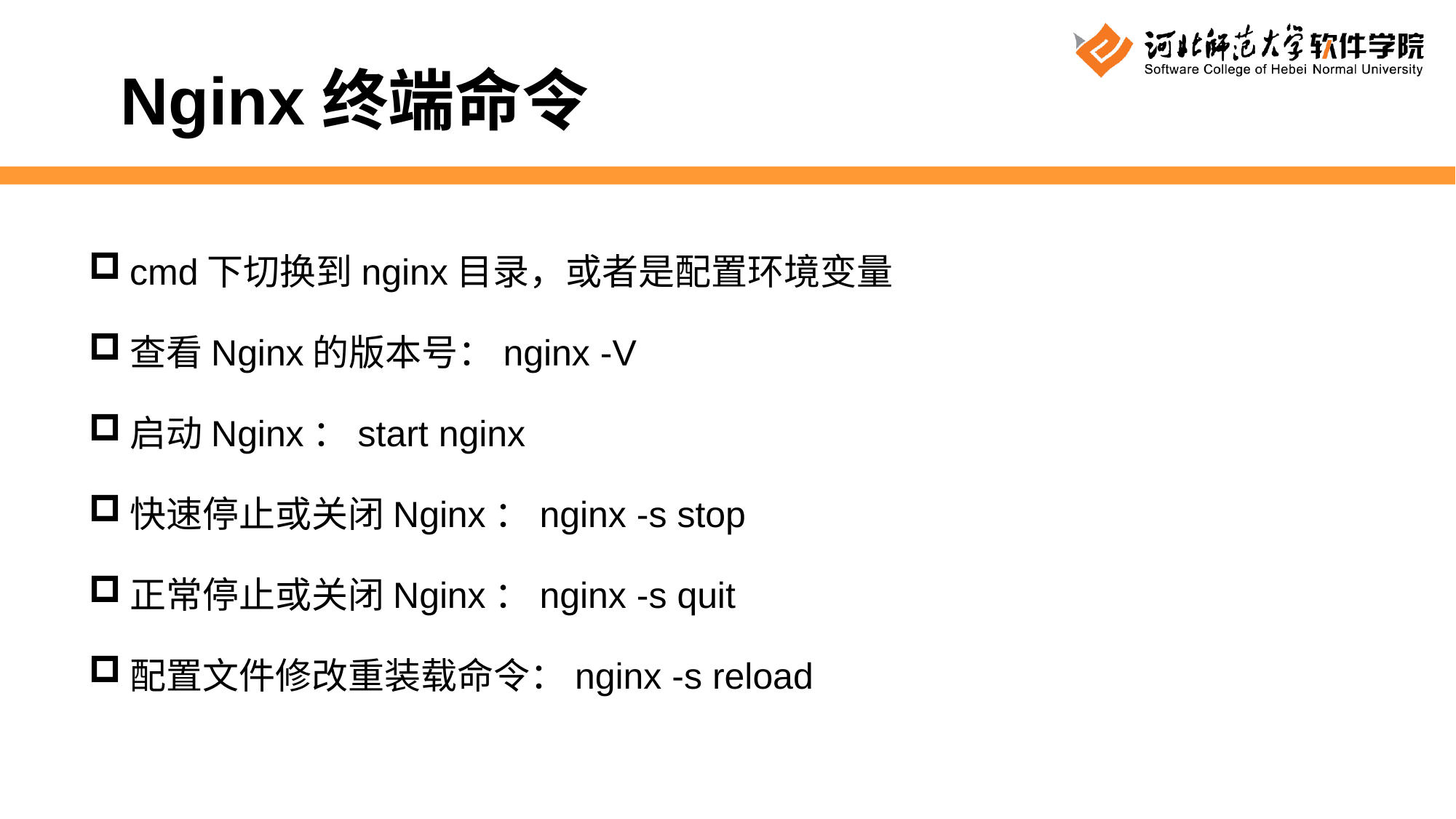

Nginx终端命令
cmd下切换到nginx目录，或者是配置环境变量
查看Nginx的版本号：nginx -V
启动Nginx：start nginx
快速停止或关闭Nginx：nginx -s stop
正常停止或关闭Nginx：nginx -s quit
配置文件修改重装载命令：nginx -s reload